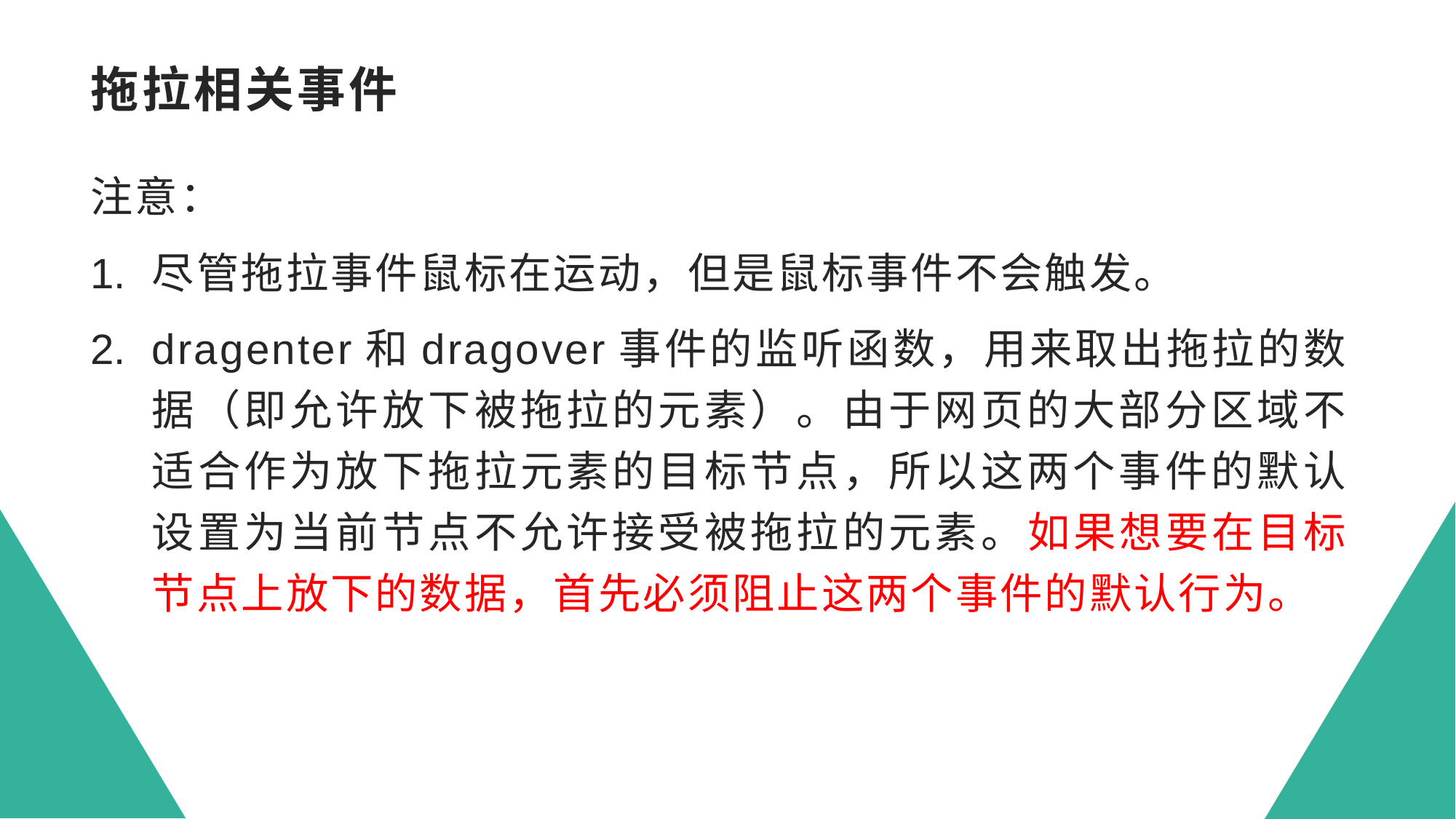

# 拖拉相关事件
注意：
尽管拖拉事件鼠标在运动，但是鼠标事件不会触发。
dragenter和dragover事件的监听函数，用来取出拖拉的数据（即允许放下被拖拉的元素）。由于网页的大部分区域不适合作为放下拖拉元素的目标节点，所以这两个事件的默认设置为当前节点不允许接受被拖拉的元素。如果想要在目标节点上放下的数据，首先必须阻止这两个事件的默认行为。